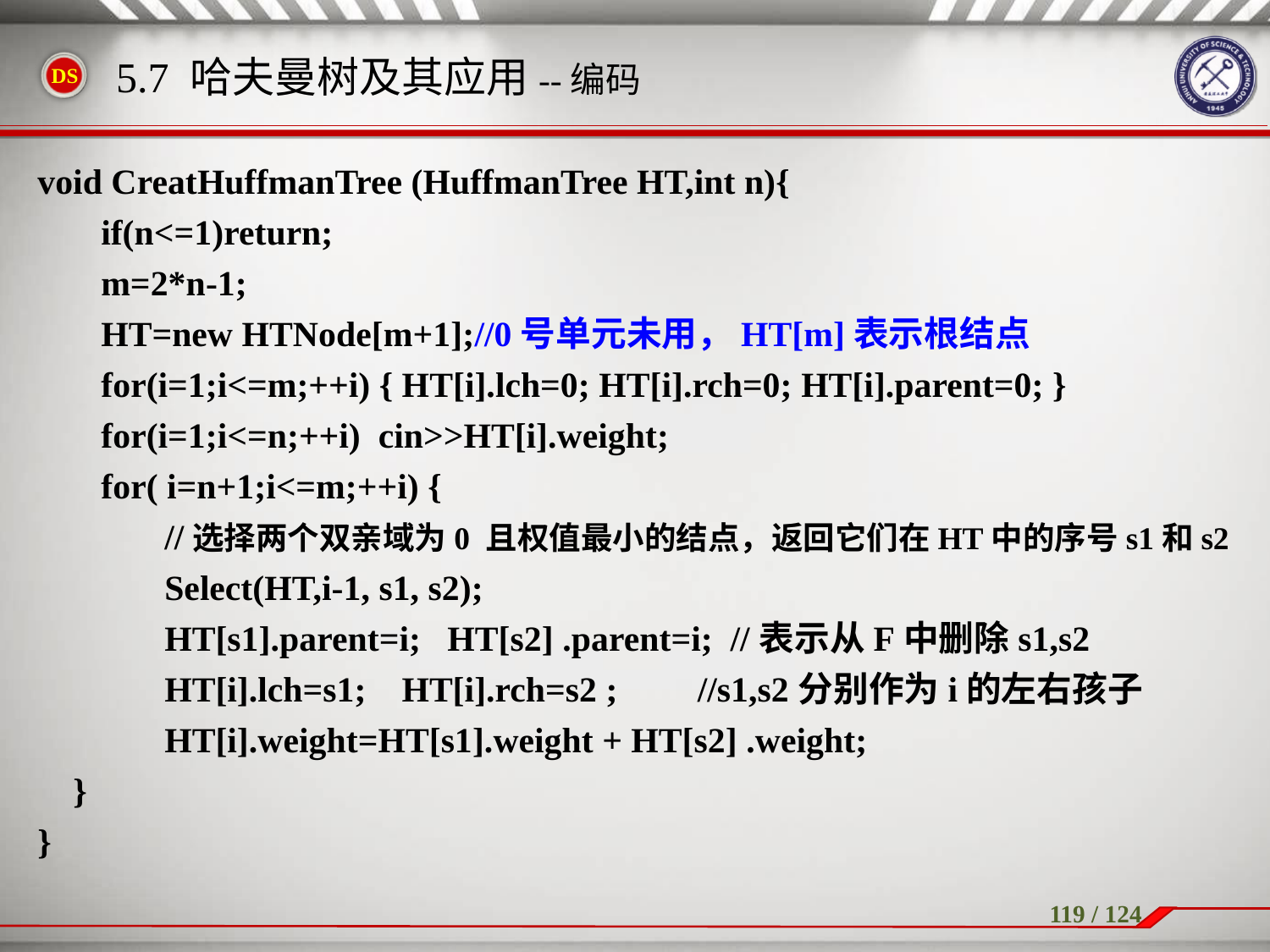

5.7 哈夫曼树及其应用--编码
void CreatHuffmanTree (HuffmanTree HT,int n){
if(n<=1)return;
m=2*n-1;
HT=new HTNode[m+1];//0号单元未用，HT[m]表示根结点
for(i=1;i<=m;++i) { HT[i].lch=0; HT[i].rch=0; HT[i].parent=0; }
for(i=1;i<=n;++i)  cin>>HT[i].weight;
for( i=n+1;i<=m;++i) {
//选择两个双亲域为0 且权值最小的结点，返回它们在HT中的序号s1和s2
Select(HT,i-1, s1, s2);
   	HT[s1].parent=i;   HT[s2] .parent=i;  //表示从F中删除s1,s2
   	HT[i].lch=s1;    HT[i].rch=s2 ;         //s1,s2分别作为i的左右孩子
   	HT[i].weight=HT[s1].weight + HT[s2] .weight;
    }
}